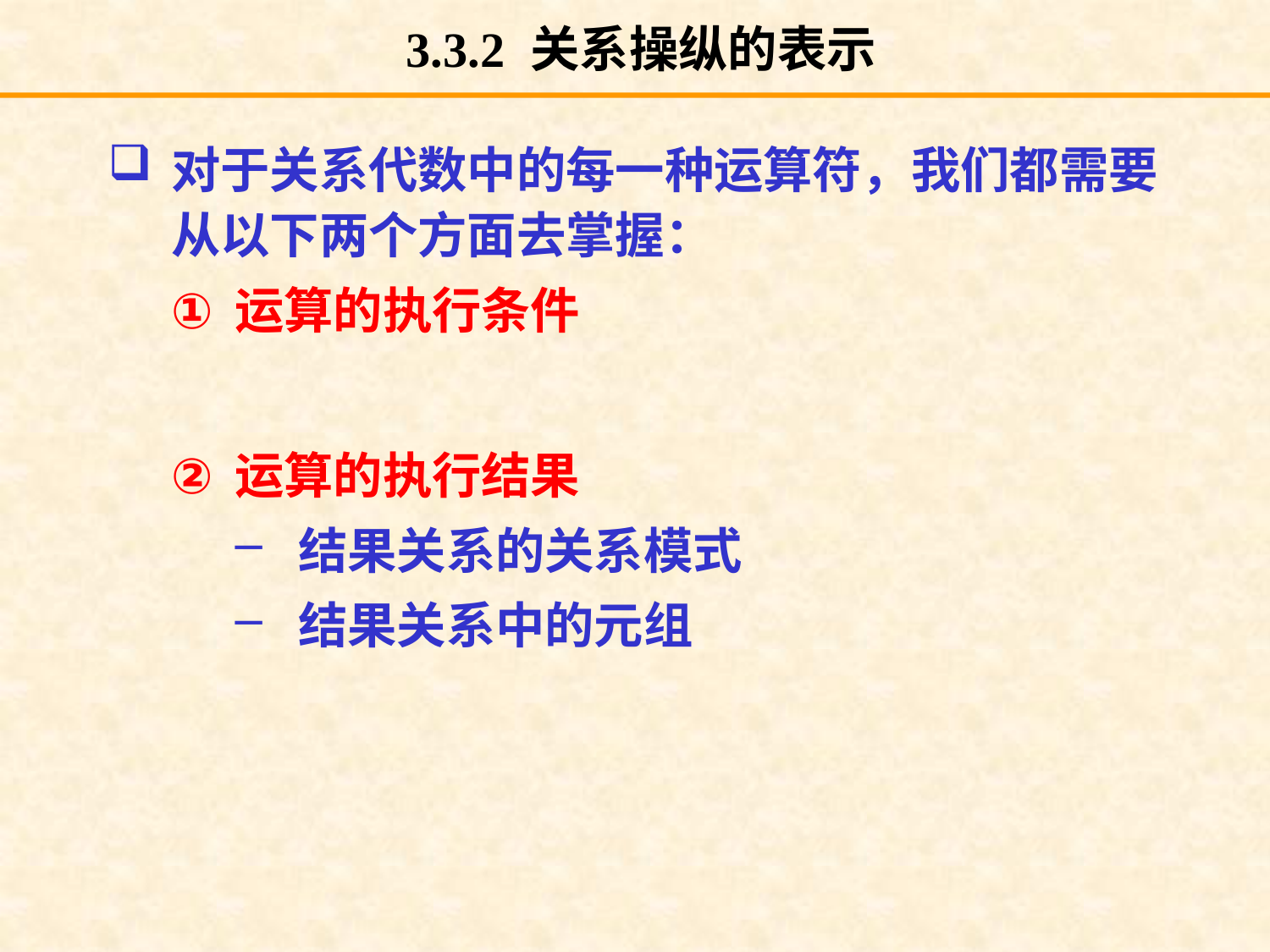

# 3.3.2 关系操纵的表示
对于关系代数中的每一种运算符，我们都需要从以下两个方面去掌握：
运算的执行条件

运算的执行结果
结果关系的关系模式
结果关系中的元组